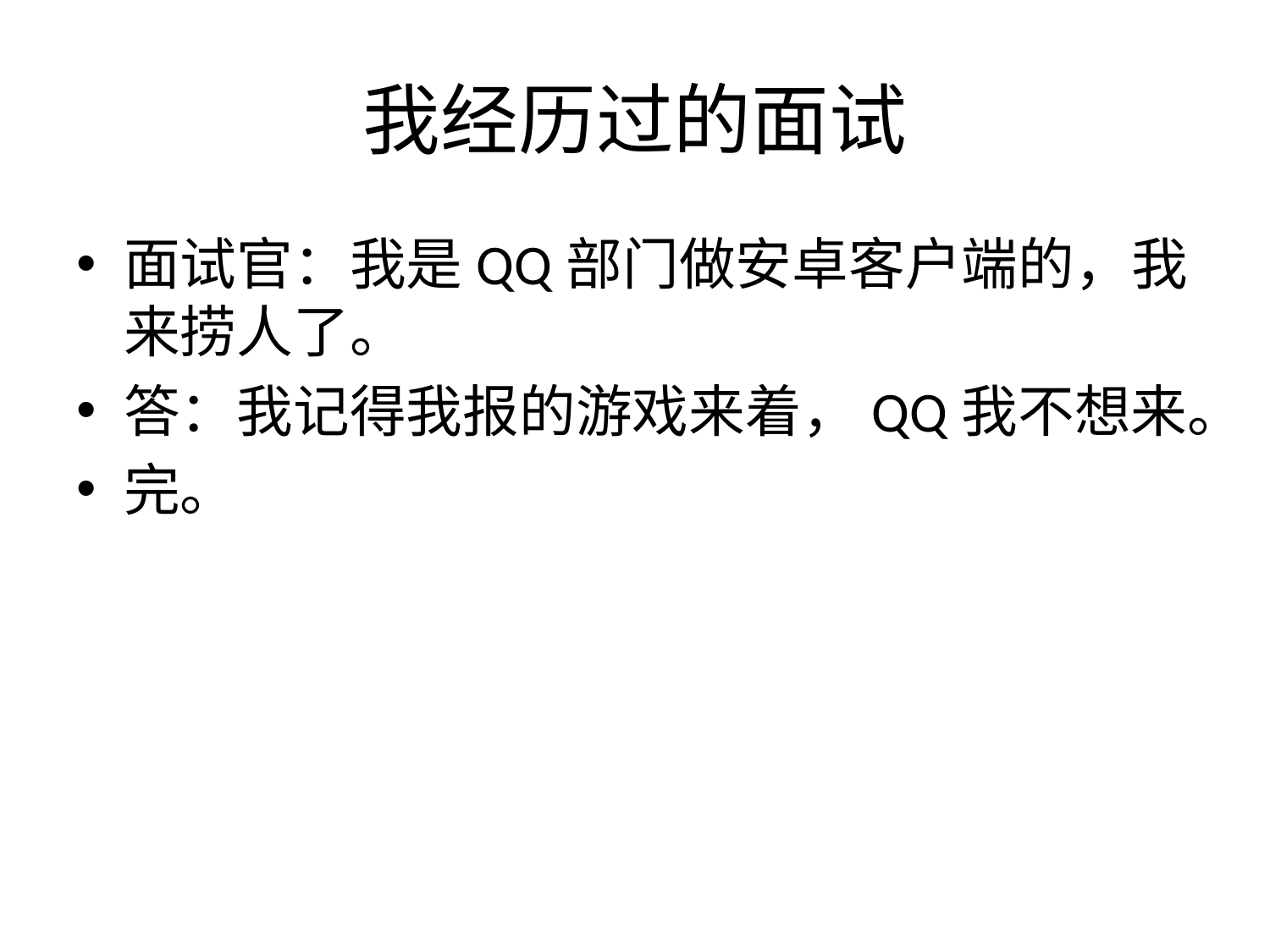

# 我经历过的面试
面试官：我是QQ部门做安卓客户端的，我来捞人了。
答：我记得我报的游戏来着，QQ我不想来。
完。